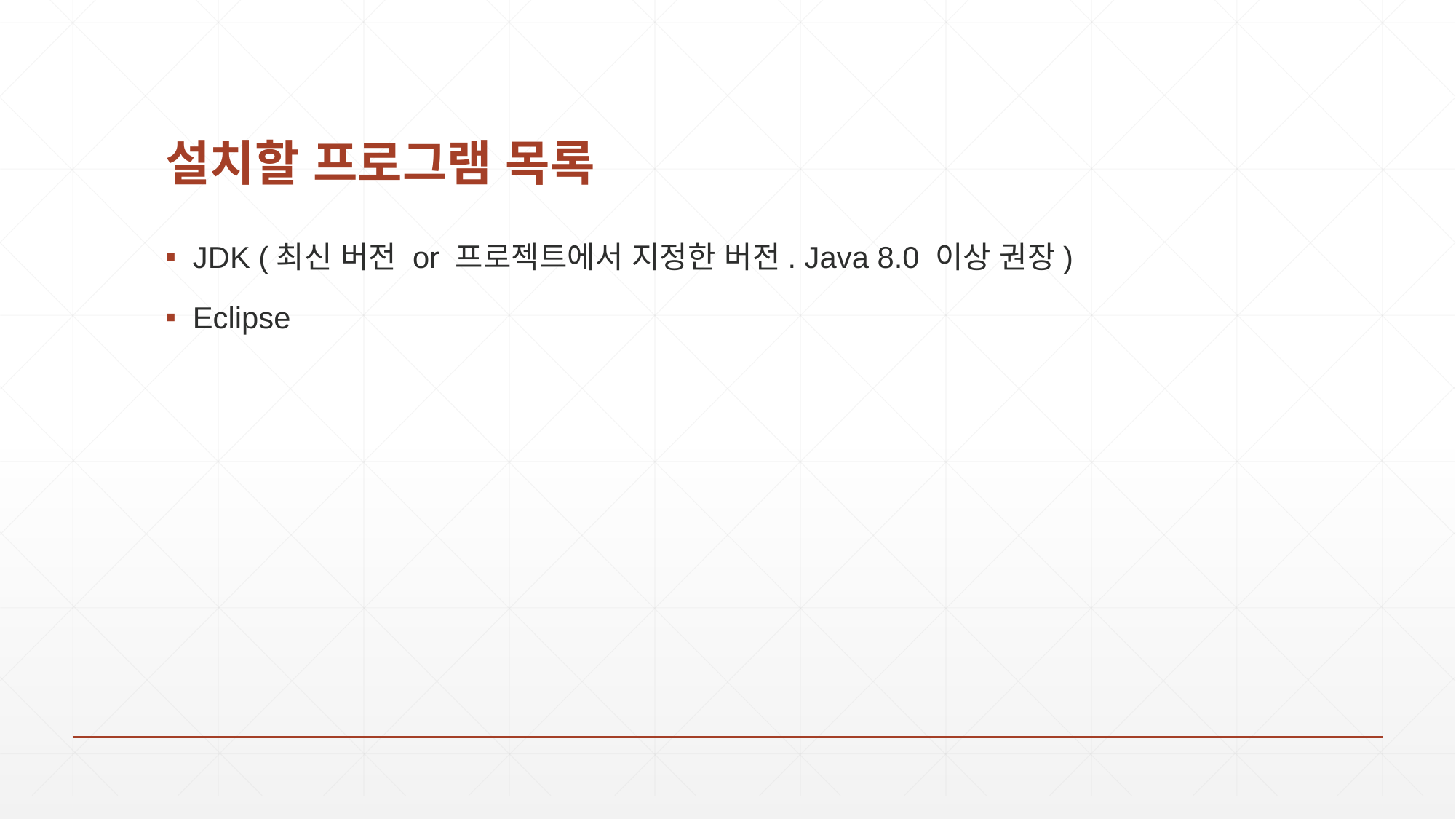

# 설치할 프로그램 목록
JDK (최신 버전 or 프로젝트에서 지정한 버전. Java 8.0 이상 권장)
Eclipse